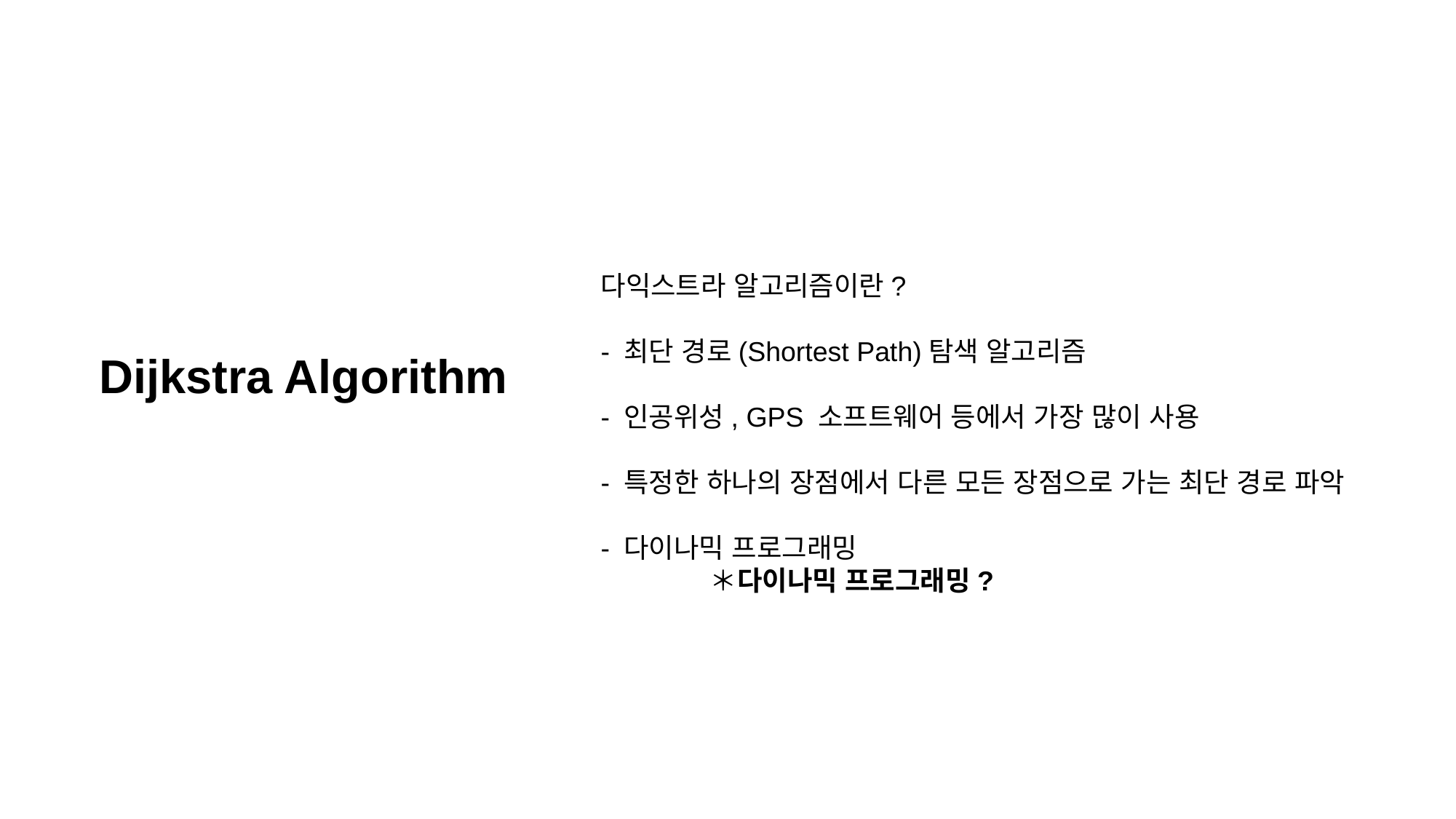

다익스트라 알고리즘이란?

- 최단 경로(Shortest Path)탐색 알고리즘

- 인공위성, GPS 소프트웨어 등에서 가장 많이 사용

- 특정한 하나의 장점에서 다른 모든 장점으로 가는 최단 경로 파악

- 다이나믹 프로그래밍
	＊다이나믹 프로그래밍?

# Dijkstra Algorithm